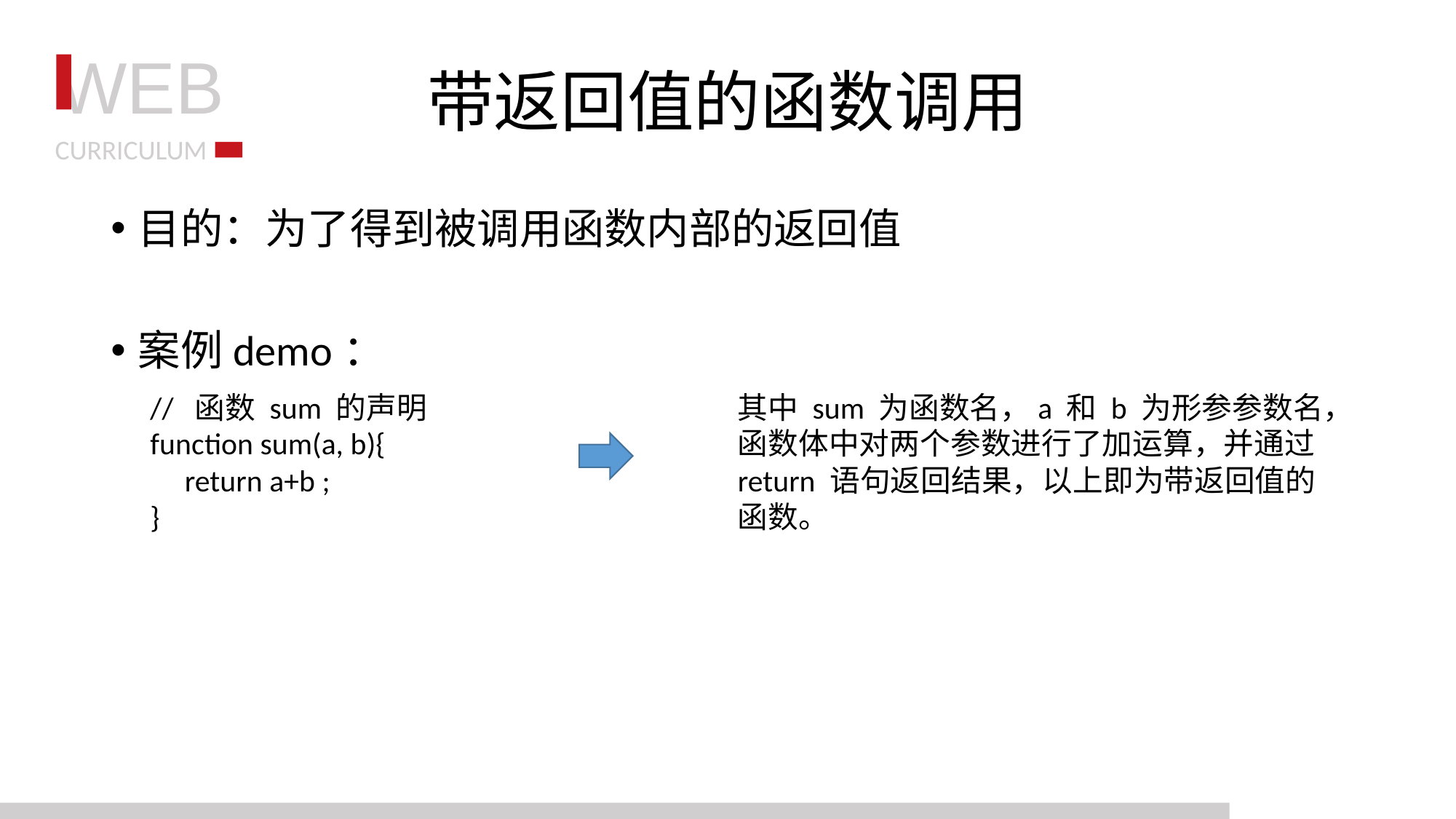

# 带返回值的函数调用
目的：为了得到被调用函数内部的返回值

案例demo：

//  函数 sum 的声明
function sum(a, b){
     return a+b ;
}
其中 sum 为函数名，a 和 b 为形参参数名，函数体中对两个参数进行了加运算，并通过 return 语句返回结果，以上即为带返回值的函数。